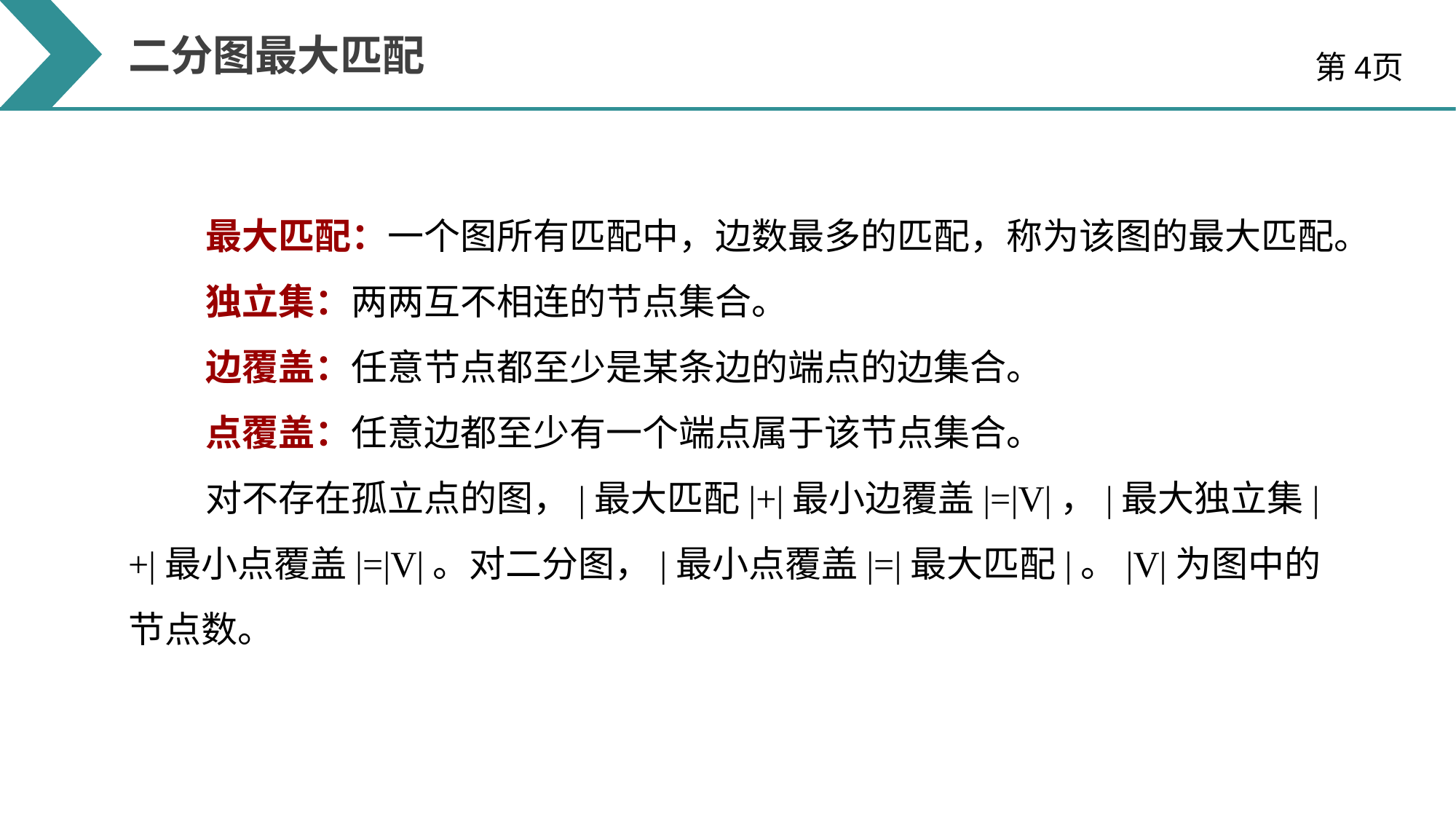

二分图最大匹配
第4页
最大匹配：一个图所有匹配中，边数最多的匹配，称为该图的最大匹配。
独立集：两两互不相连的节点集合。
边覆盖：任意节点都至少是某条边的端点的边集合。
点覆盖：任意边都至少有一个端点属于该节点集合。
对不存在孤立点的图，|最大匹配|+|最小边覆盖|=|V|，|最大独立集|+|最小点覆盖|=|V|。对二分图，|最小点覆盖|=|最大匹配|。|V|为图中的节点数。